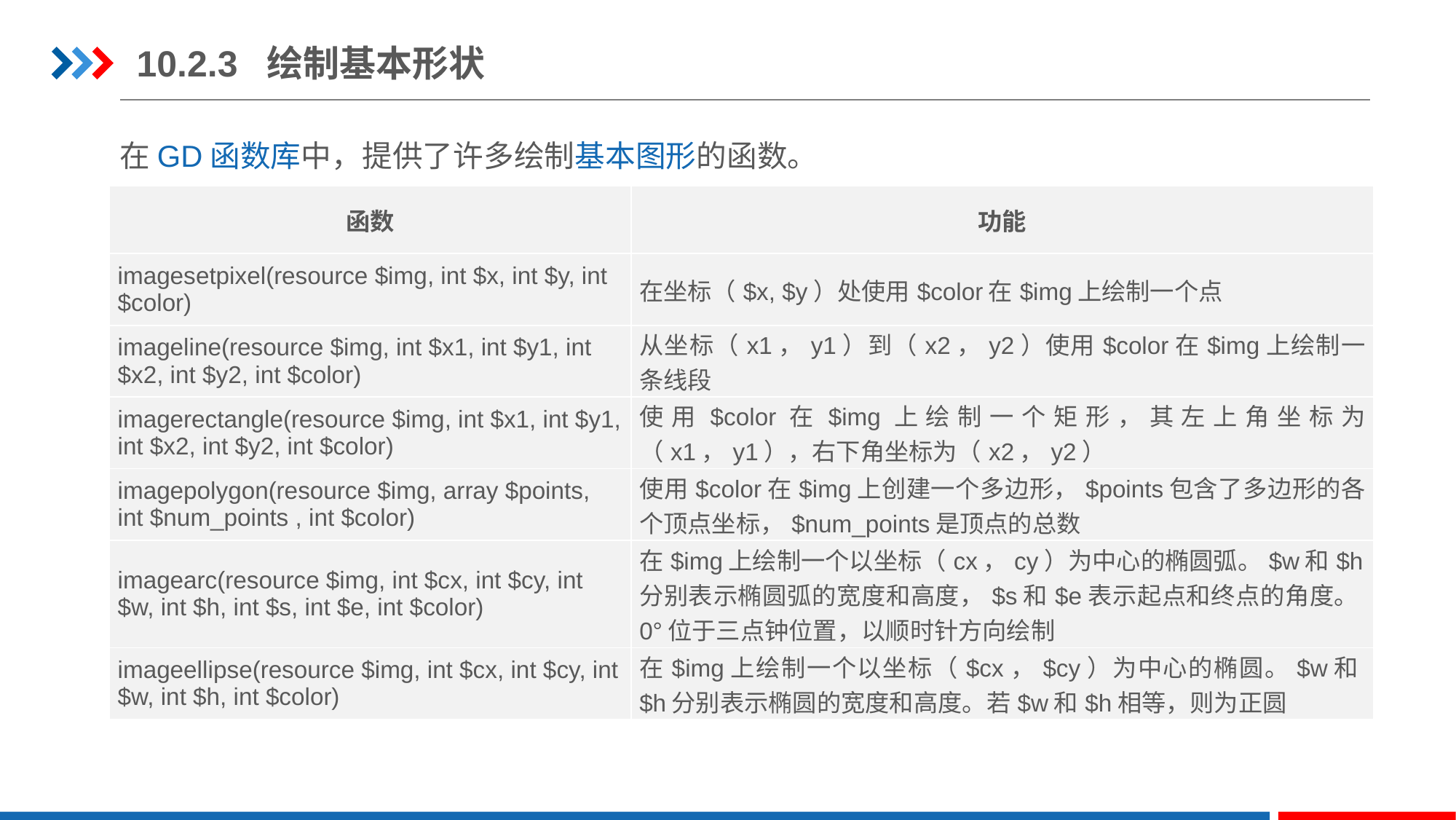

10.2.3  绘制基本形状
在GD函数库中，提供了许多绘制基本图形的函数。
| 函数 | 功能 |
| --- | --- |
| imagesetpixel(resource $img, int $x, int $y, int $color) | 在坐标（$x, $y）处使用$color在$img上绘制一个点 |
| imageline(resource $img, int $x1, int $y1, int $x2, int $y2, int $color) | 从坐标（x1，y1）到（x2，y2）使用$color在$img上绘制一条线段 |
| imagerectangle(resource $img, int $x1, int $y1, int $x2, int $y2, int $color) | 使用$color在$img上绘制一个矩形，其左上角坐标为（x1，y1），右下角坐标为（x2，y2） |
| imagepolygon(resource $img, array $points, int $num\_points , int $color) | 使用$color在$img上创建一个多边形，$points包含了多边形的各个顶点坐标，$num\_points是顶点的总数 |
| imagearc(resource $img, int $cx, int $cy, int $w, int $h, int $s, int $e, int $color) | 在$img上绘制一个以坐标（cx，cy）为中心的椭圆弧。$w和$h分别表示椭圆弧的宽度和高度，$s和$e表示起点和终点的角度。0°位于三点钟位置，以顺时针方向绘制 |
| imageellipse(resource $img, int $cx, int $cy, int $w, int $h, int $color) | 在$img上绘制一个以坐标（$cx，$cy）为中心的椭圆。$w和$h分别表示椭圆的宽度和高度。若$w和$h相等，则为正圆 |